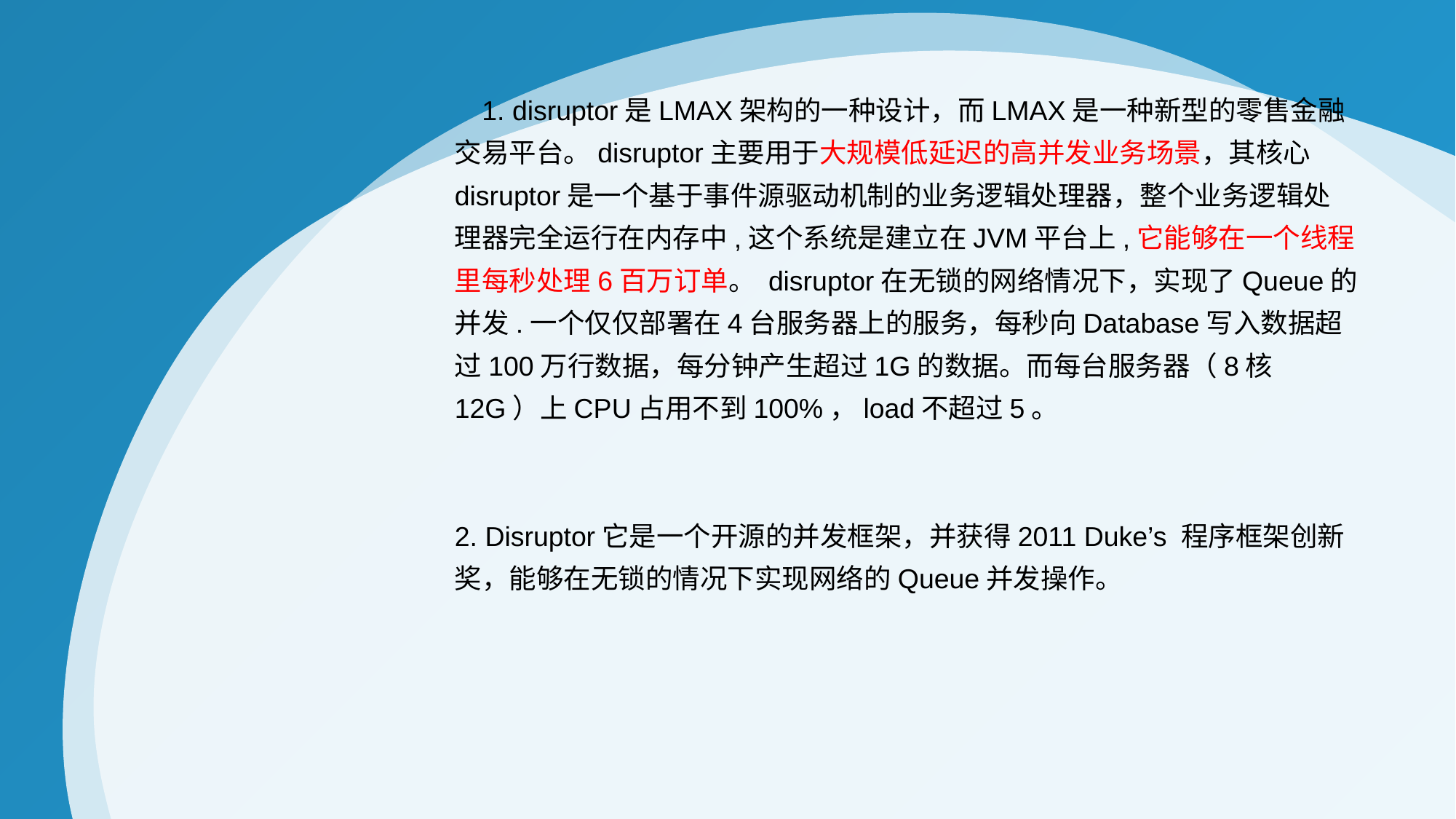

1. disruptor是LMAX架构的一种设计，而LMAX是一种新型的零售金融交易平台。disruptor主要用于大规模低延迟的高并发业务场景，其核心disruptor是一个基于事件源驱动机制的业务逻辑处理器，整个业务逻辑处理器完全运行在内存中,这个系统是建立在JVM平台上,它能够在一个线程里每秒处理6百万订单。 disruptor在无锁的网络情况下，实现了Queue的并发.一个仅仅部署在4台服务器上的服务，每秒向Database写入数据超过100万行数据，每分钟产生超过1G的数据。而每台服务器（8核12G）上CPU占用不到100%，load不超过5。

2. Disruptor它是一个开源的并发框架，并获得2011 Duke’s 程序框架创新奖，能够在无锁的情况下实现网络的Queue并发操作。